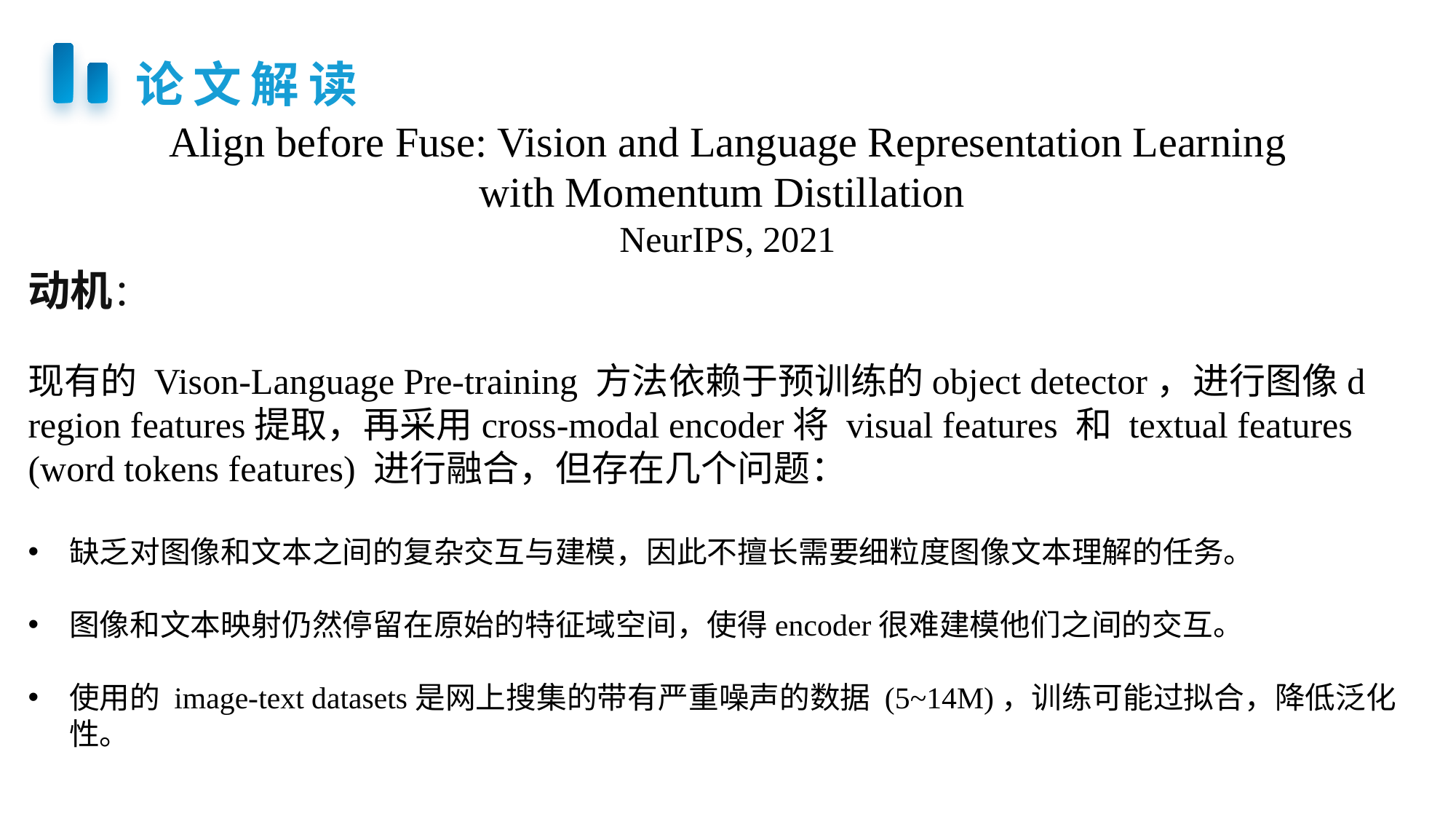

论文解读

Align before Fuse: Vision and Language Representation Learning with Momentum Distillation
NeurIPS, 2021
动机：

现有的 Vison-Language Pre-training 方法依赖于预训练的object detector，进行图像d region features提取，再采用cross-modal encoder将 visual features 和 textual features (word tokens features) 进行融合，但存在几个问题：

缺乏对图像和文本之间的复杂交互与建模，因此不擅长需要细粒度图像文本理解的任务。

图像和文本映射仍然停留在原始的特征域空间，使得encoder很难建模他们之间的交互。

使用的 image-text datasets是网上搜集的带有严重噪声的数据 (5~14M)，训练可能过拟合，降低泛化性。